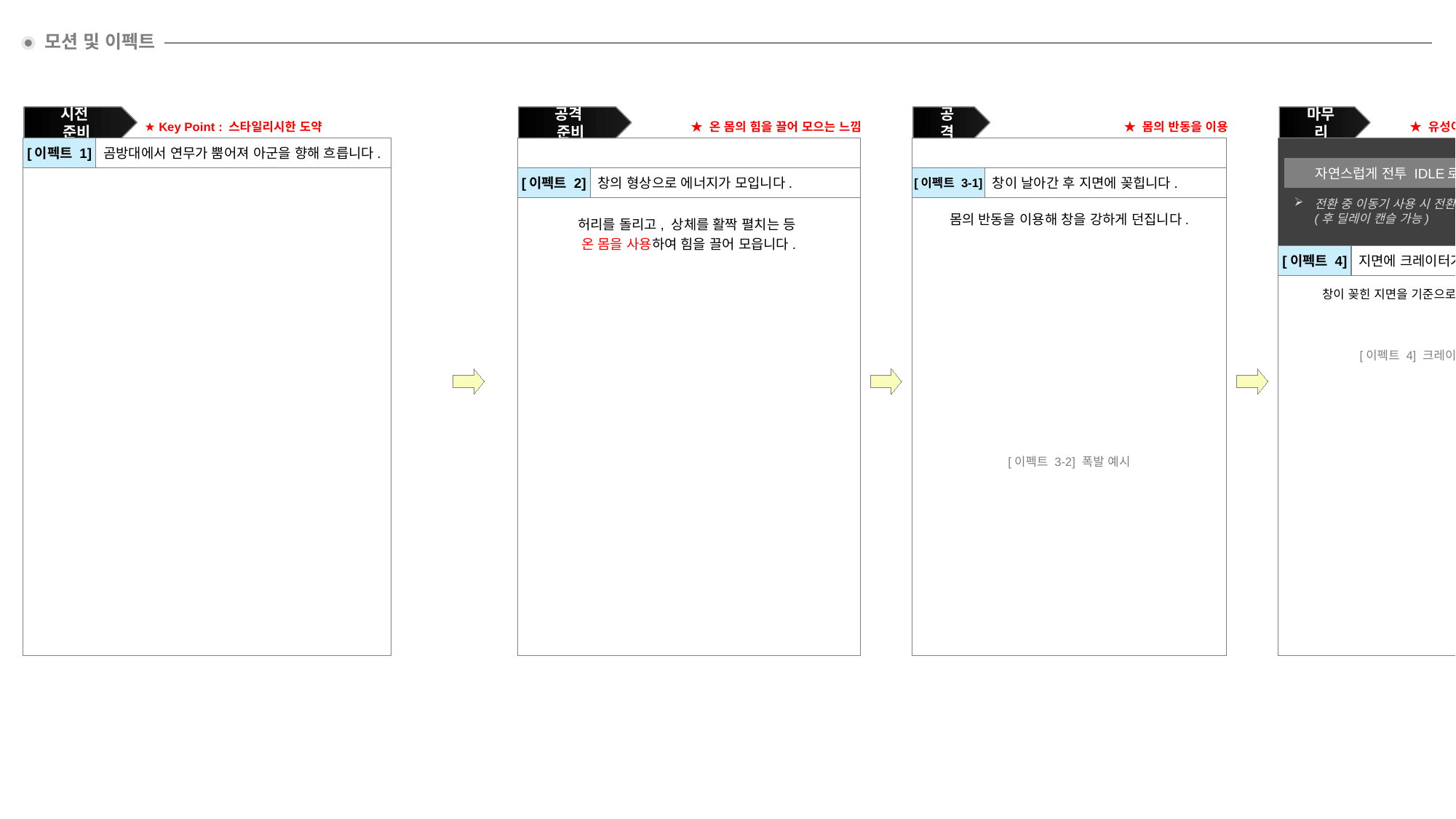

모션 및 이펙트

시전  준비
공격  준비
공격
마무리
★ 유성이 떨어지는 듯한 큰 폭발

자연스럽게 전투 IDLE로 전환합니다.
전환 중 이동기 사용 시 전환 모션이 캔슬됩니다.
(후 딜레이 캔슬 가능)

[이펙트 4]
지면에 크레이터가 형성됩니다.
창이 꽂힌 지면을 기준으로 크레이터 형성
[이펙트 4] 크레이터 예시
★ Key Point : 스타일리시한 도약
★ 온 몸의 힘을 끌어 모으는 느낌
★ 몸의 반동을 이용

[이펙트 1]
곰방대에서 연무가 뿜어져 아군을 향해 흐릅니다.

[이펙트 2]
창의 형상으로 에너지가 모입니다.
[이펙트 3-1]

창이 날아간 후 지면에 꽂힙니다.
몸의 반동을 이용해 창을 강하게 던집니다.
허리를 돌리고, 상체를 활짝 펼치는 등
온 몸을 사용하여 힘을 끌어 모읍니다.

[이펙트 3-2] 폭발 예시